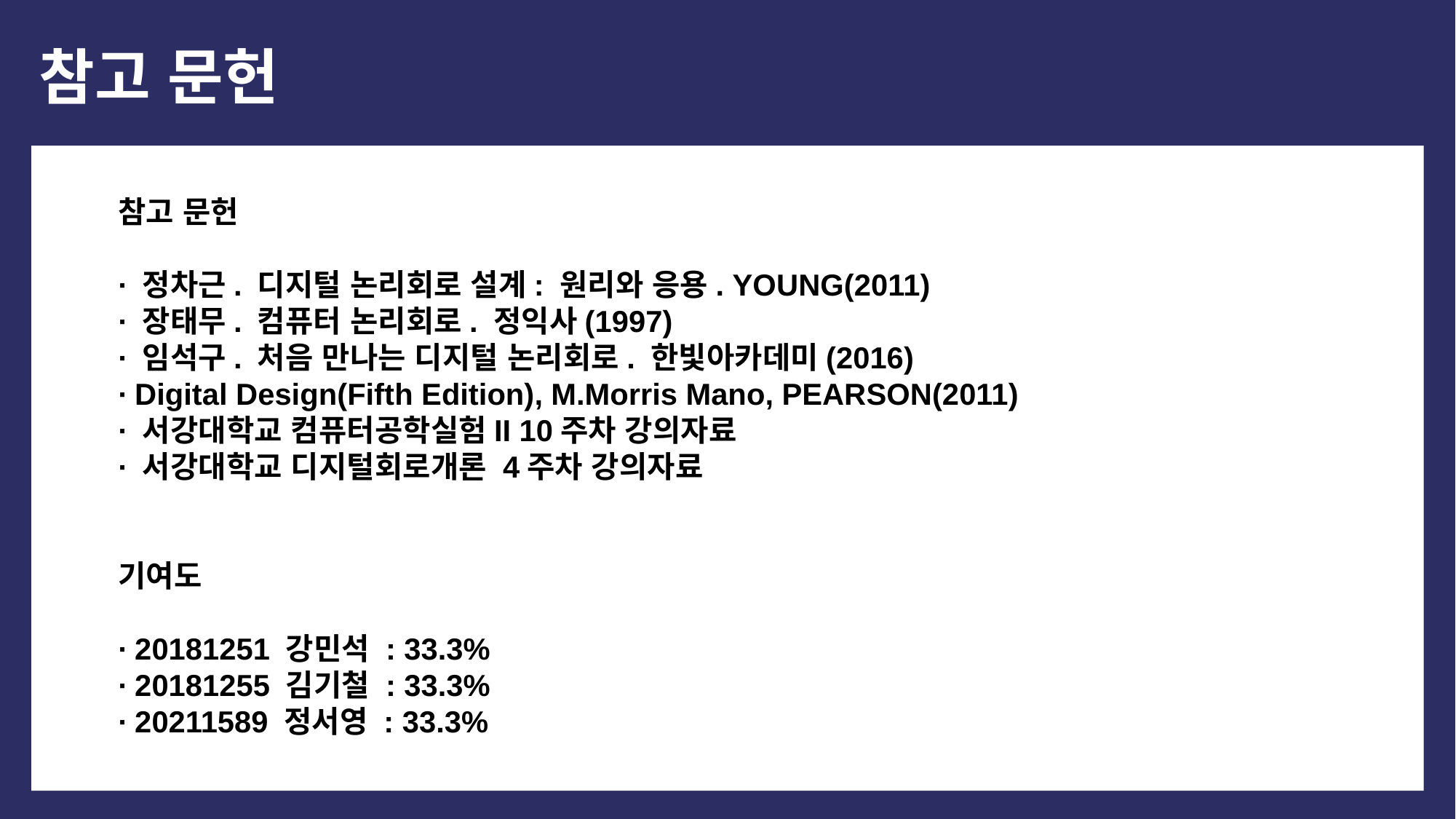

참고 문헌

제목을 입력하세요
참고 문헌

∙ 정차근. 디지털 논리회로 설계: 원리와 응용. YOUNG(2011)
∙ 장태무. 컴퓨터 논리회로. 정익사(1997)
∙ 임석구. 처음 만나는 디지털 논리회로. 한빛아카데미(2016)
∙ Digital Design(Fifth Edition), M.Morris Mano, PEARSON(2011)
∙ 서강대학교 컴퓨터공학실험II 10주차 강의자료
∙ 서강대학교 디지털회로개론 4주차 강의자료

기여도

∙ 20181251 강민석 : 33.3%
∙ 20181255 김기철 : 33.3%
∙ 20211589 정서영 : 33.3%